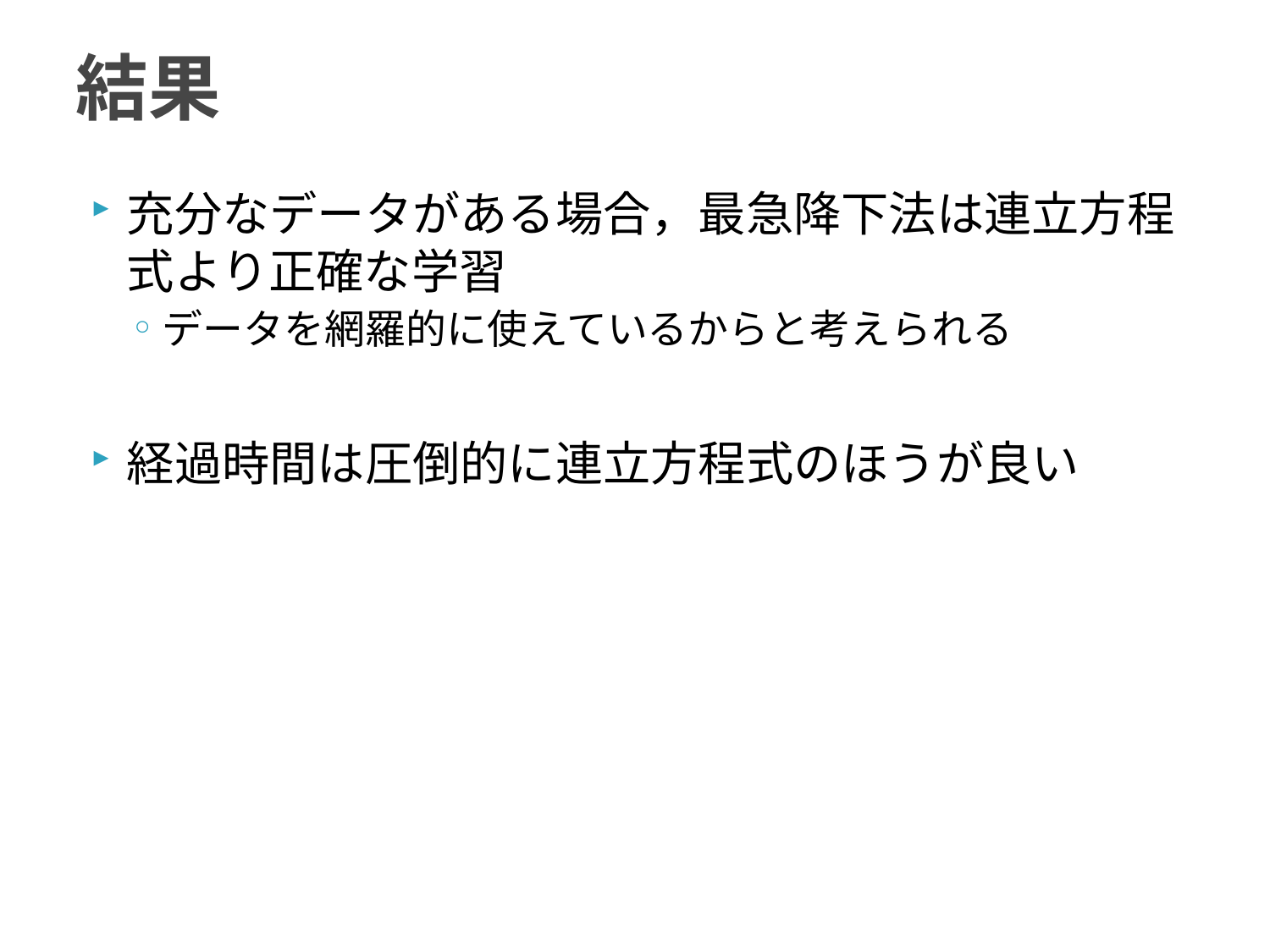

# 結果
充分なデータがある場合，最急降下法は連立方程式より正確な学習
データを網羅的に使えているからと考えられる

経過時間は圧倒的に連立方程式のほうが良い